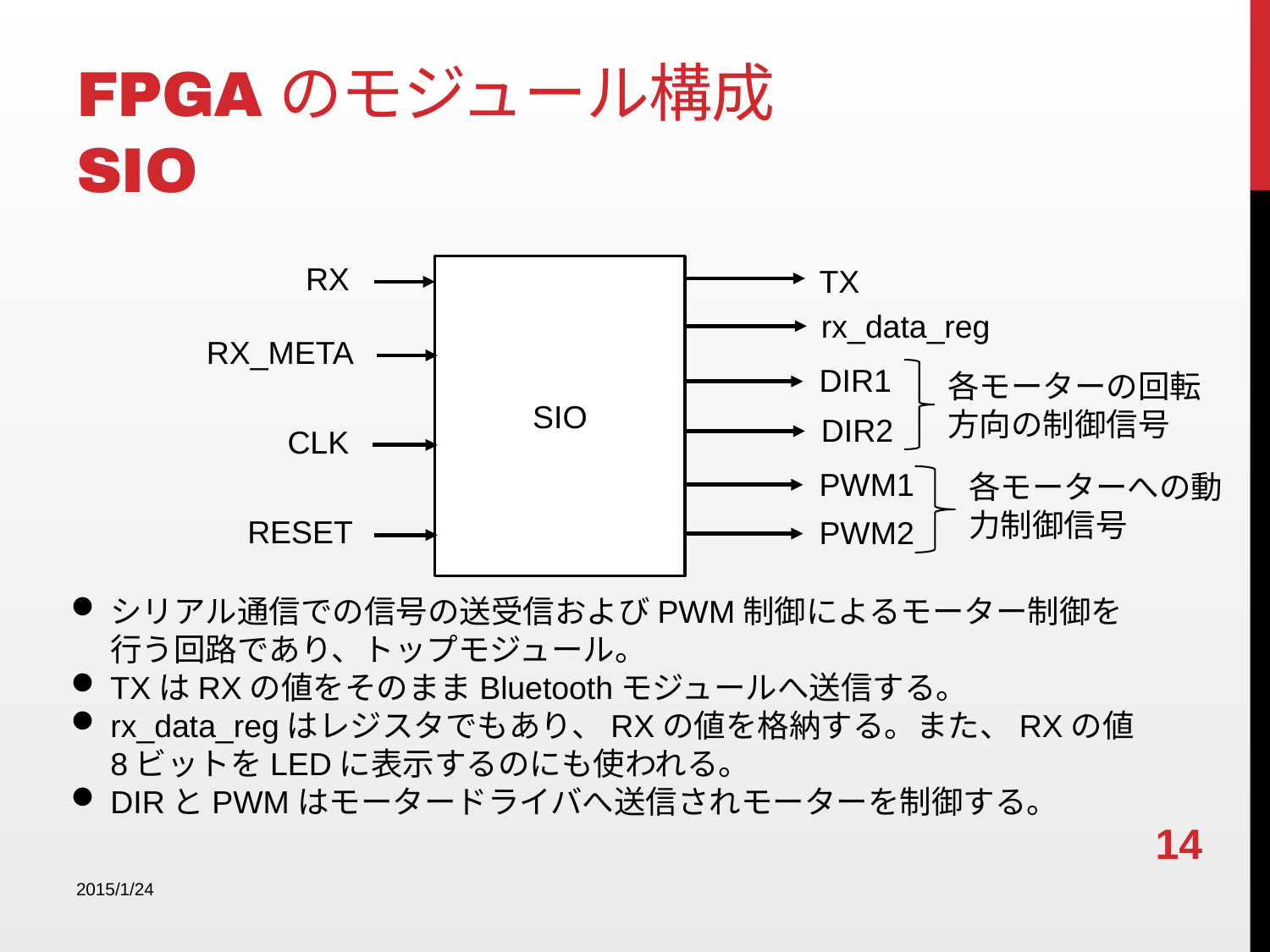

# FPGAのモジュール構成 SIO
RX
TX
SIO
rx_data_reg
RX_META
DIR1

各モーターの回転方向の制御信号
DIR2
CLK
PWM1
各モーターへの動力制御信号

RESET
PWM2
シリアル通信での信号の送受信およびPWM制御によるモーター制御を行う回路であり、トップモジュール。
TXはRXの値をそのままBluetoothモジュールへ送信する。
rx_data_regはレジスタでもあり、RXの値を格納する。また、RXの値8ビットをLEDに表示するのにも使われる。
DIRとPWMはモータードライバへ送信されモーターを制御する。

14
2015/1/24